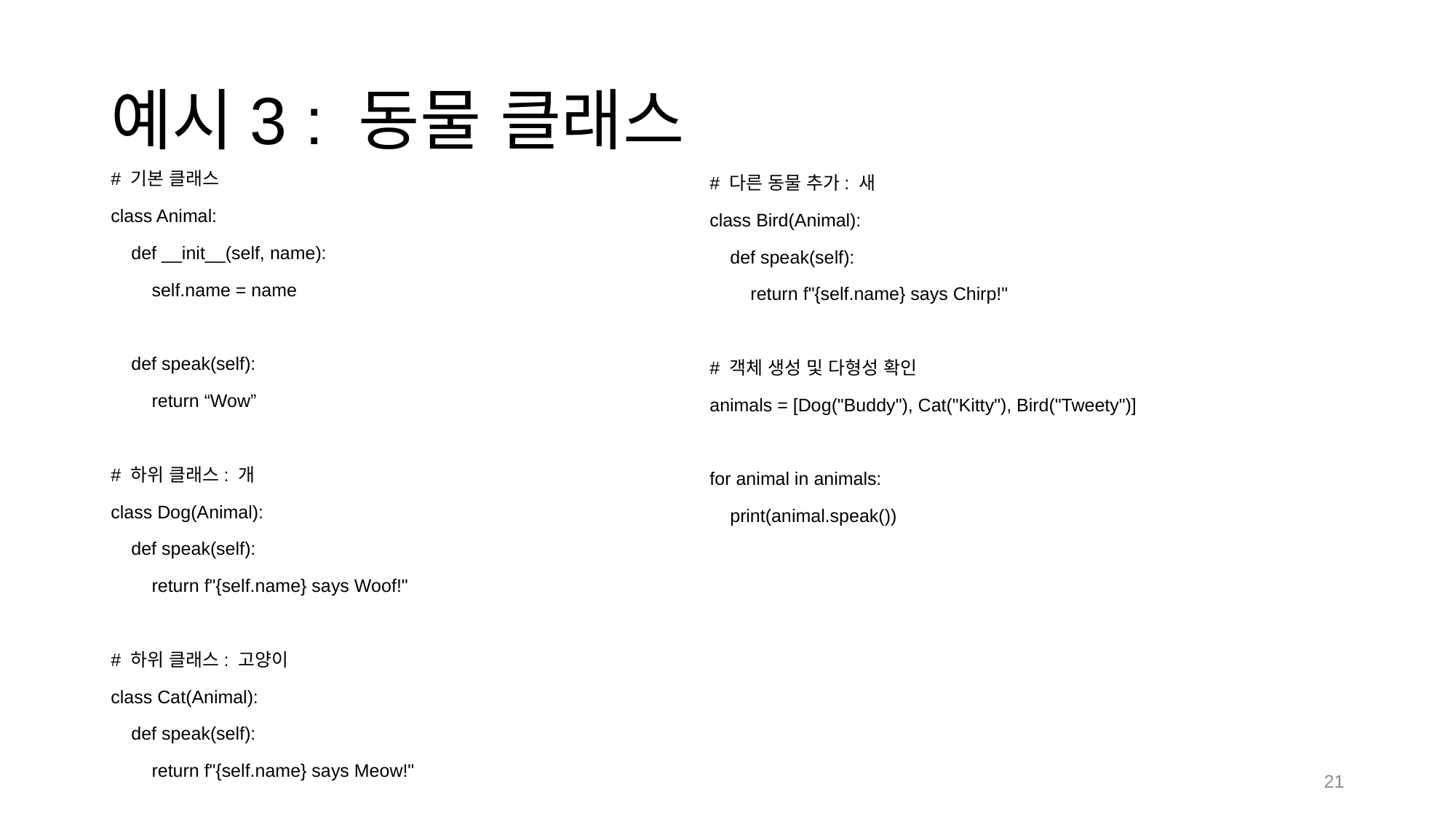

# 예시3 : 동물 클래스
# 기본 클래스
class Animal:
    def __init__(self, name):
        self.name = name

    def speak(self):
        return “Wow”

# 하위 클래스: 개
class Dog(Animal):
    def speak(self):
        return f"{self.name} says Woof!"

# 하위 클래스: 고양이
class Cat(Animal):
    def speak(self):
        return f"{self.name} says Meow!"

# 다른 동물 추가: 새
class Bird(Animal):
    def speak(self):
        return f"{self.name} says Chirp!"

# 객체 생성 및 다형성 확인
animals = [Dog("Buddy"), Cat("Kitty"), Bird("Tweety")]

for animal in animals:
    print(animal.speak())
21